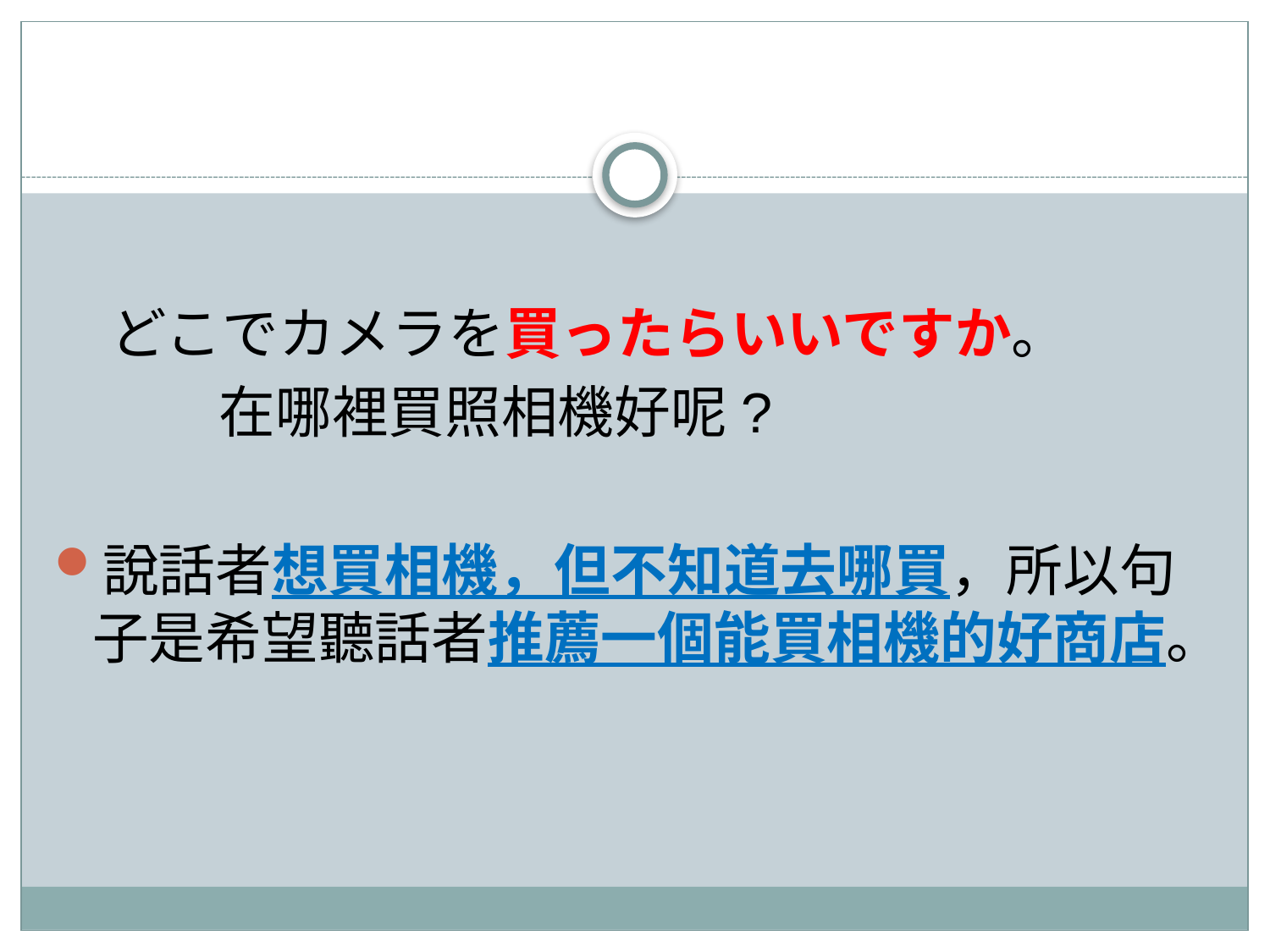

#

　どこでカメラを買ったらいいですか。
   　　在哪裡買照相機好呢?

說話者想買相機，但不知道去哪買，所以句子是希望聽話者推薦一個能買相機的好商店。